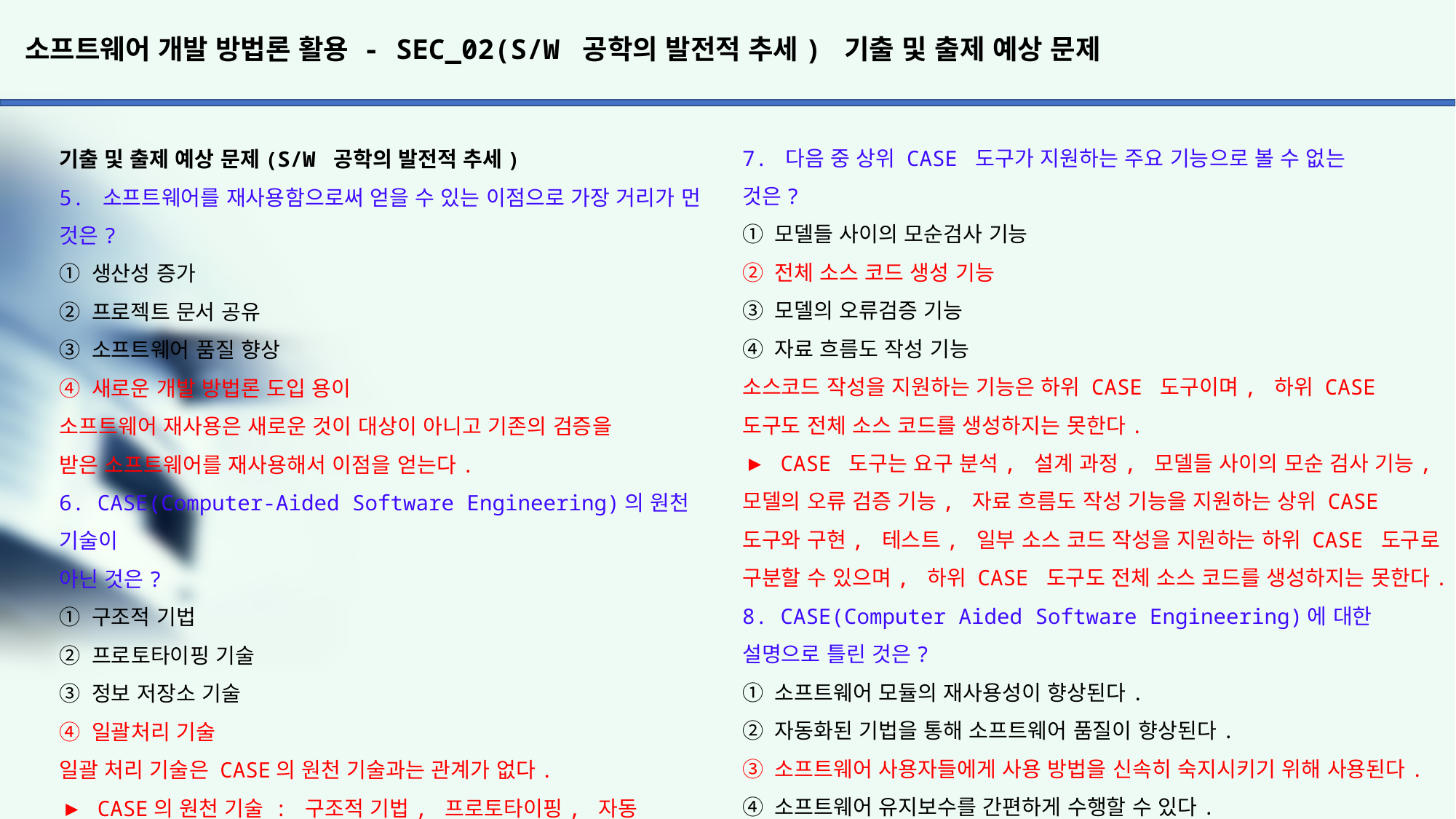

# 소프트웨어 개발 방법론 활용 - SEC_02(S/W 공학의 발전적 추세) 기출 및 출제 예상 문제
7. 다음 중 상위 CASE 도구가 지원하는 주요 기능으로 볼 수 없는
것은?
① 모델들 사이의 모순검사 기능
② 전체 소스 코드 생성 기능
③ 모델의 오류검증 기능
④ 자료 흐름도 작성 기능
소스코드 작성을 지원하는 기능은 하위 CASE 도구이며, 하위 CASE 도구도 전체 소스 코드를 생성하지는 못한다.
▶ CASE 도구는 요구 분석, 설계 과정, 모델들 사이의 모순 검사 기능, 모델의 오류 검증 기능, 자료 흐름도 작성 기능을 지원하는 상위 CASE 도구와 구현, 테스트, 일부 소스 코드 작성을 지원하는 하위 CASE 도구로 구분할 수 있으며, 하위 CASE 도구도 전체 소스 코드를 생성하지는 못한다.
8. CASE(Computer Aided Software Engineering)에 대한 설명으로 틀린 것은?
① 소프트웨어 모듈의 재사용성이 향상된다.
② 자동화된 기법을 통해 소프트웨어 품질이 향상된다.
③ 소프트웨어 사용자들에게 사용 방법을 신속히 숙지시키기 위해 사용된다.
④ 소프트웨어 유지보수를 간편하게 수행할 수 있다.
사용자들에게 사용 방법을 숙지시키는데 사용될 수 있는 것은 소프트웨어의 매뉴얼이나 소프트웨어 사용법 교육 등이 있다.

기출 및 출제 예상 문제(S/W 공학의 발전적 추세)
5. 소프트웨어를 재사용함으로써 얻을 수 있는 이점으로 가장 거리가 먼 것은?
① 생산성 증가
② 프로젝트 문서 공유
③ 소프트웨어 품질 향상
④ 새로운 개발 방법론 도입 용이
소프트웨어 재사용은 새로운 것이 대상이 아니고 기존의 검증을
받은 소프트웨어를 재사용해서 이점을 얻는다.
6. CASE(Computer-Aided Software Engineering)의 원천 기술이
아닌 것은?
① 구조적 기법
② 프로토타이핑 기술
③ 정보 저장소 기술
④ 일괄처리 기술
일괄 처리 기술은 CASE의 원천 기술과는 관계가 없다.
▶ CASE의 원천 기술 : 구조적 기법, 프로토타이핑, 자동 프로그래밍, 정보 저장소, 분산 처리